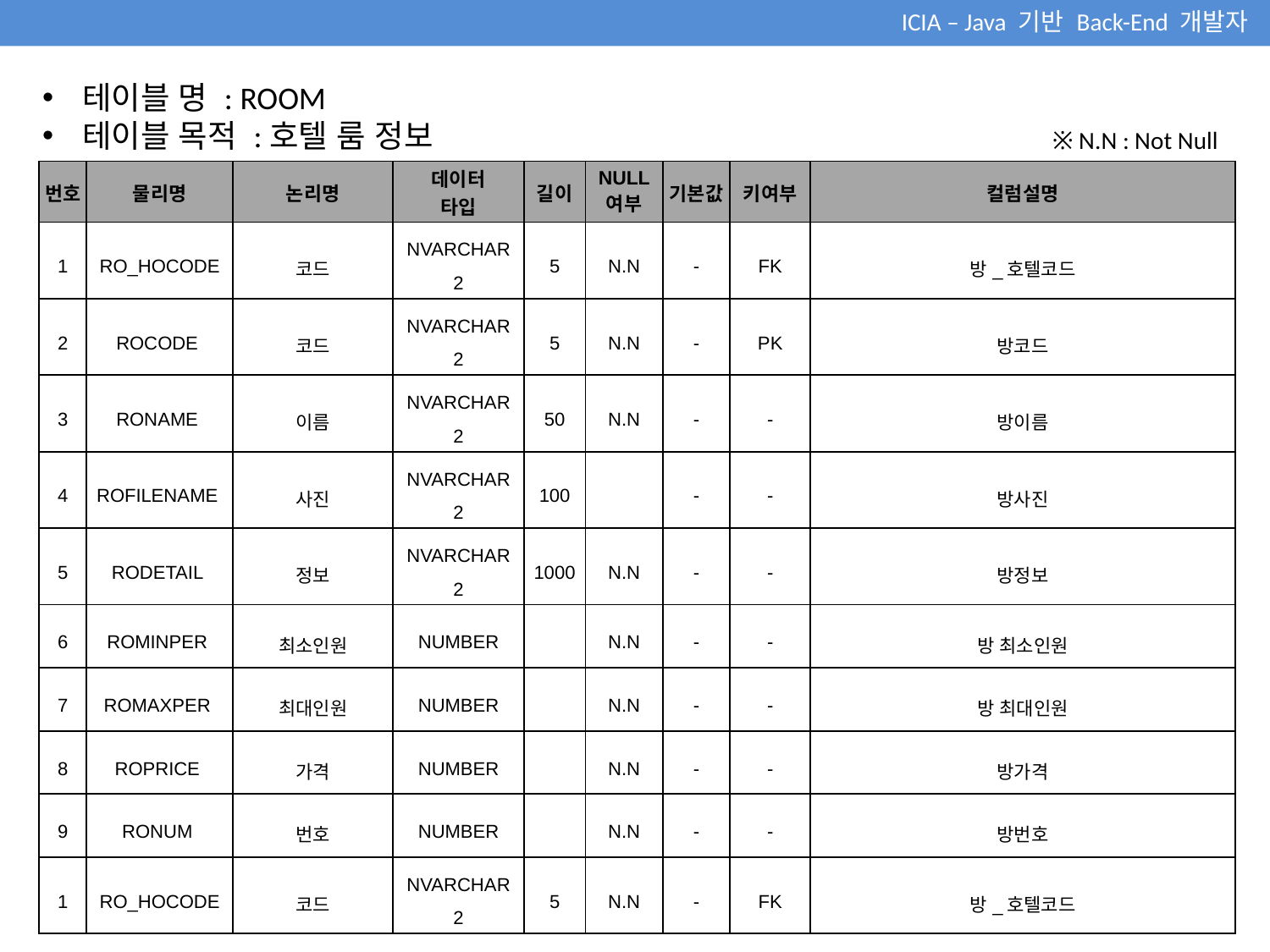

ICIA – Java 기반 Back-End 개발자
테이블 명 : ROOM
테이블 목적 :호텔 룸 정보

※ N.N : Not Null
| 번호 | 물리명 | 논리명 | 데이터 타입 | 길이 | NULL 여부 | 기본값 | 키여부 | 컬럼설명 |
| --- | --- | --- | --- | --- | --- | --- | --- | --- |
| 1 | RO\_HOCODE | 코드 | NVARCHAR2 | 5 | N.N | - | FK | 방\_호텔코드 |
| 2 | ROCODE | 코드 | NVARCHAR2 | 5 | N.N | - | PK | 방코드 |
| 3 | RONAME | 이름 | NVARCHAR2 | 50 | N.N | - | - | 방이름 |
| 4 | ROFILENAME | 사진 | NVARCHAR2 | 100 |  | - | - | 방사진 |
| 5 | RODETAIL | 정보 | NVARCHAR2 | 1000 | N.N | - | - | 방정보 |
| 6 | ROMINPER | 최소인원 | NUMBER |  | N.N | - | - | 방 최소인원 |
| 7 | ROMAXPER | 최대인원 | NUMBER |  | N.N | - | - | 방 최대인원 |
| 8 | ROPRICE | 가격 | NUMBER |  | N.N | - | - | 방가격 |
| 9 | RONUM | 번호 | NUMBER |  | N.N | - | - | 방번호 |
| 1 | RO\_HOCODE | 코드 | NVARCHAR2 | 5 | N.N | - | FK | 방\_호텔코드 |